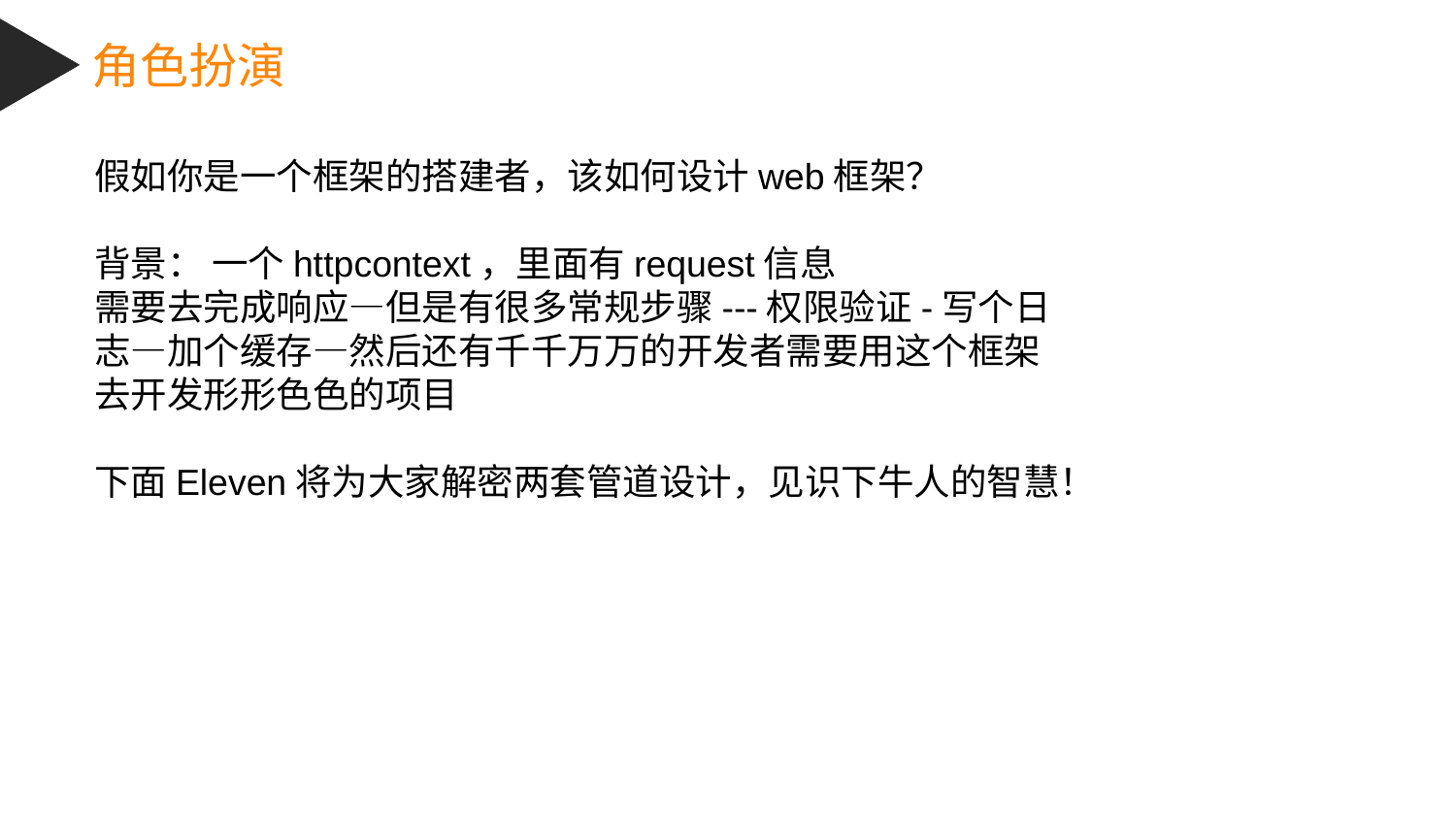

角色扮演
假如你是一个框架的搭建者，该如何设计web框架？

背景： 一个httpcontext，里面有request信息
需要去完成响应—但是有很多常规步骤---权限验证-写个日志—加个缓存—然后还有千千万万的开发者需要用这个框架去开发形形色色的项目

下面Eleven将为大家解密两套管道设计，见识下牛人的智慧！